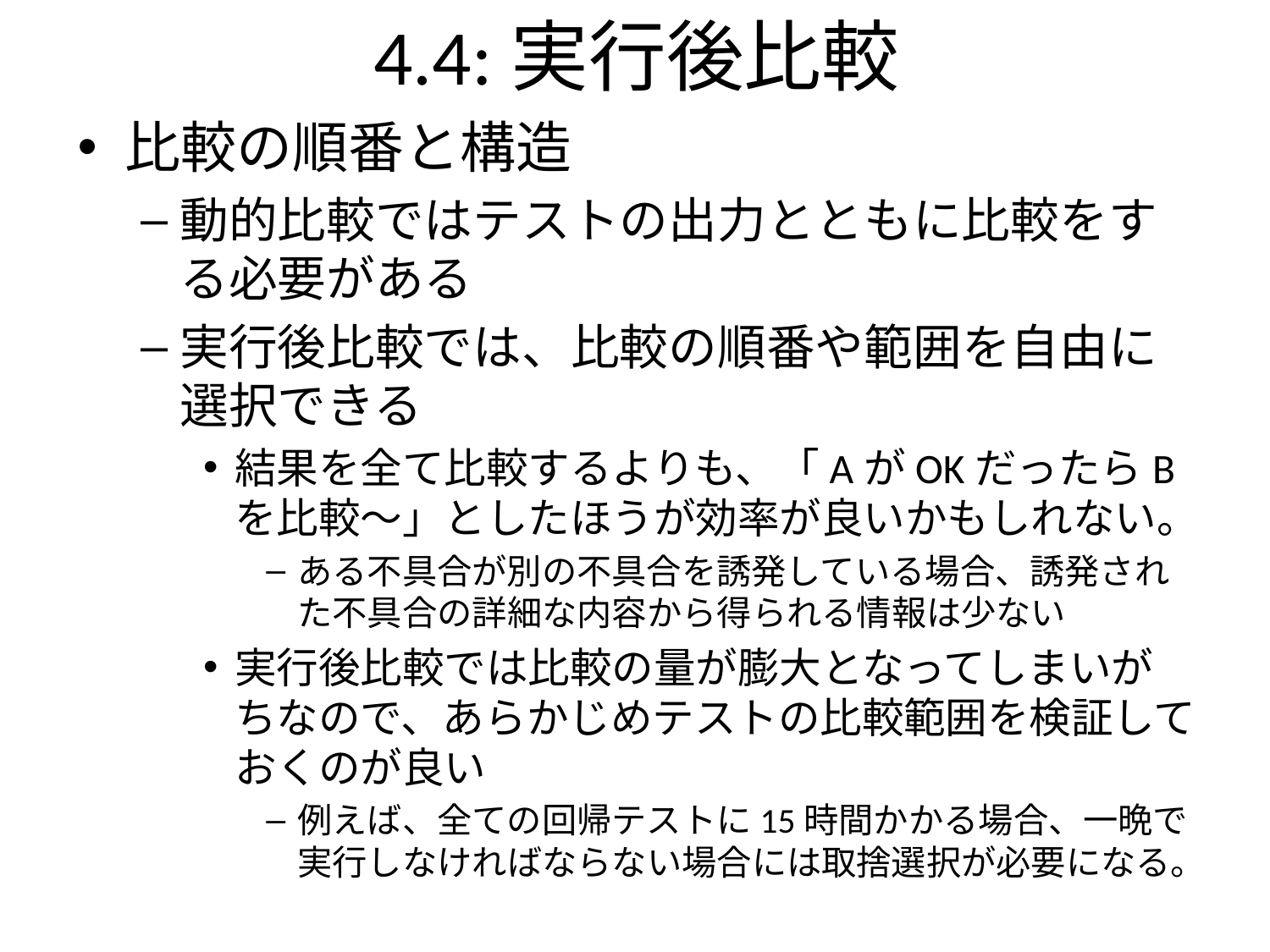

4.4:実行後比較
比較の順番と構造
動的比較ではテストの出力とともに比較をする必要がある
実行後比較では、比較の順番や範囲を自由に選択できる
結果を全て比較するよりも、「AがOKだったらBを比較～」としたほうが効率が良いかもしれない。
ある不具合が別の不具合を誘発している場合、誘発された不具合の詳細な内容から得られる情報は少ない
実行後比較では比較の量が膨大となってしまいがちなので、あらかじめテストの比較範囲を検証しておくのが良い
例えば、全ての回帰テストに15時間かかる場合、一晩で実行しなければならない場合には取捨選択が必要になる。